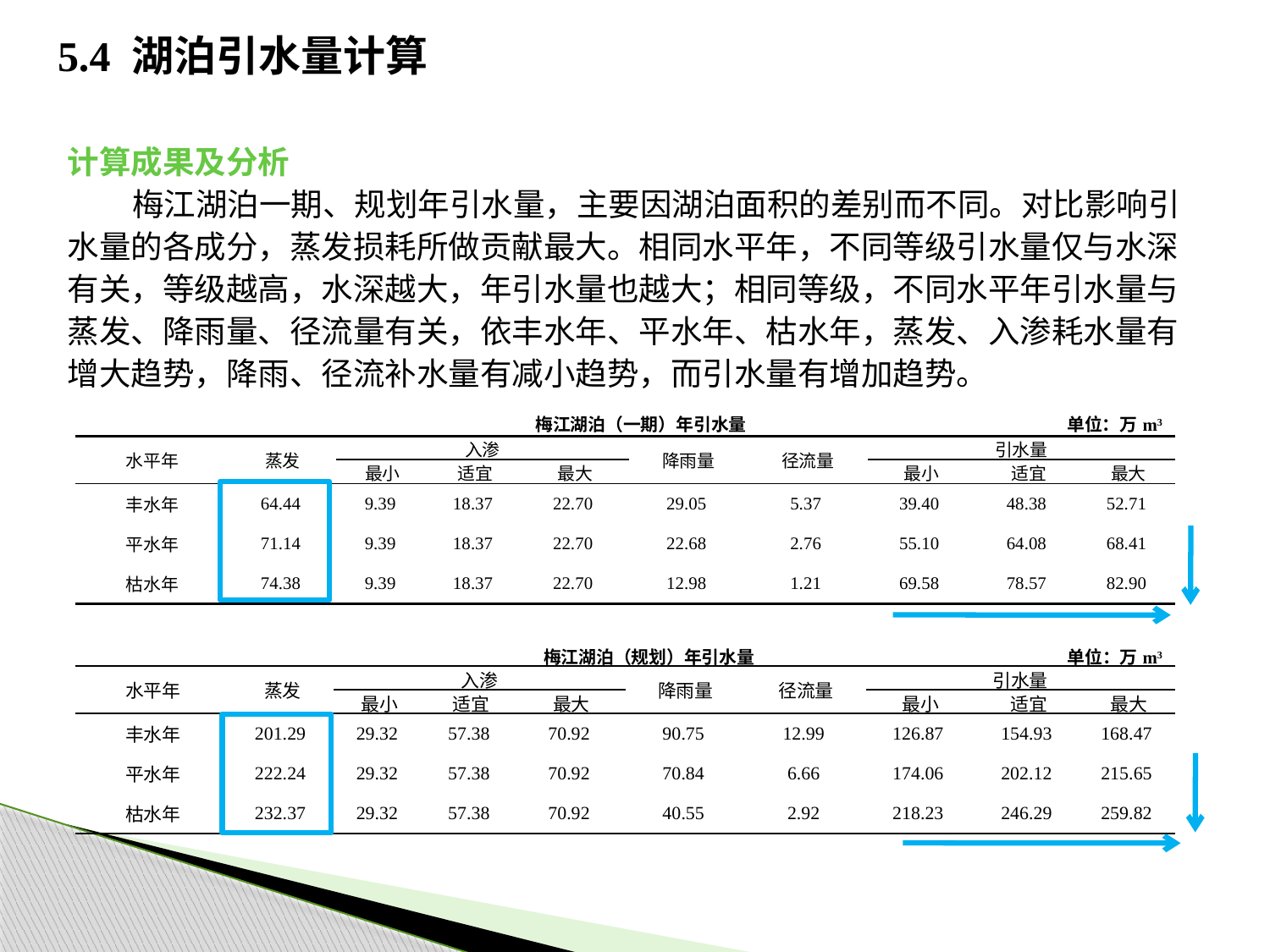

# 5.4 湖泊引水量计算
计算成果及分析
        梅江湖泊一期、规划年引水量，主要因湖泊面积的差别而不同。对比影响引水量的各成分，蒸发损耗所做贡献最大。相同水平年，不同等级引水量仅与水深有关，等级越高，水深越大，年引水量也越大；相同等级，不同水平年引水量与蒸发、降雨量、径流量有关，依丰水年、平水年、枯水年，蒸发、入渗耗水量有增大趋势，降雨、径流补水量有减小趋势，而引水量有增加趋势。
梅江湖泊（一期）年引水量                                                                                单位：万m3

梅江湖泊（规划）年引水量                                                                              单位：万m3
| 水平年 | 蒸发 | 入渗 |  |  | 降雨量 | 径流量 | 引水量 |  |  |
| --- | --- | --- | --- | --- | --- | --- | --- | --- | --- |
|  |  | 最小 | 适宜 | 最大 |  |  | 最小 | 适宜 | 最大 |
| 丰水年 | 64.44 | 9.39 | 18.37 | 22.70 | 29.05 | 5.37 | 39.40 | 48.38 | 52.71 |
| 平水年 | 71.14 | 9.39 | 18.37 | 22.70 | 22.68 | 2.76 | 55.10 | 64.08 | 68.41 |
| 枯水年 | 74.38 | 9.39 | 18.37 | 22.70 | 12.98 | 1.21 | 69.58 | 78.57 | 82.90 |

| 水平年 | 蒸发 | 入渗 |  |  | 降雨量 | 径流量 | 引水量 |  |  |
| --- | --- | --- | --- | --- | --- | --- | --- | --- | --- |
|  |  | 最小 | 适宜 | 最大 |  |  | 最小 | 适宜 | 最大 |
| 丰水年 | 201.29 | 29.32 | 57.38 | 70.92 | 90.75 | 12.99 | 126.87 | 154.93 | 168.47 |
| 平水年 | 222.24 | 29.32 | 57.38 | 70.92 | 70.84 | 6.66 | 174.06 | 202.12 | 215.65 |
| 枯水年 | 232.37 | 29.32 | 57.38 | 70.92 | 40.55 | 2.92 | 218.23 | 246.29 | 259.82 |